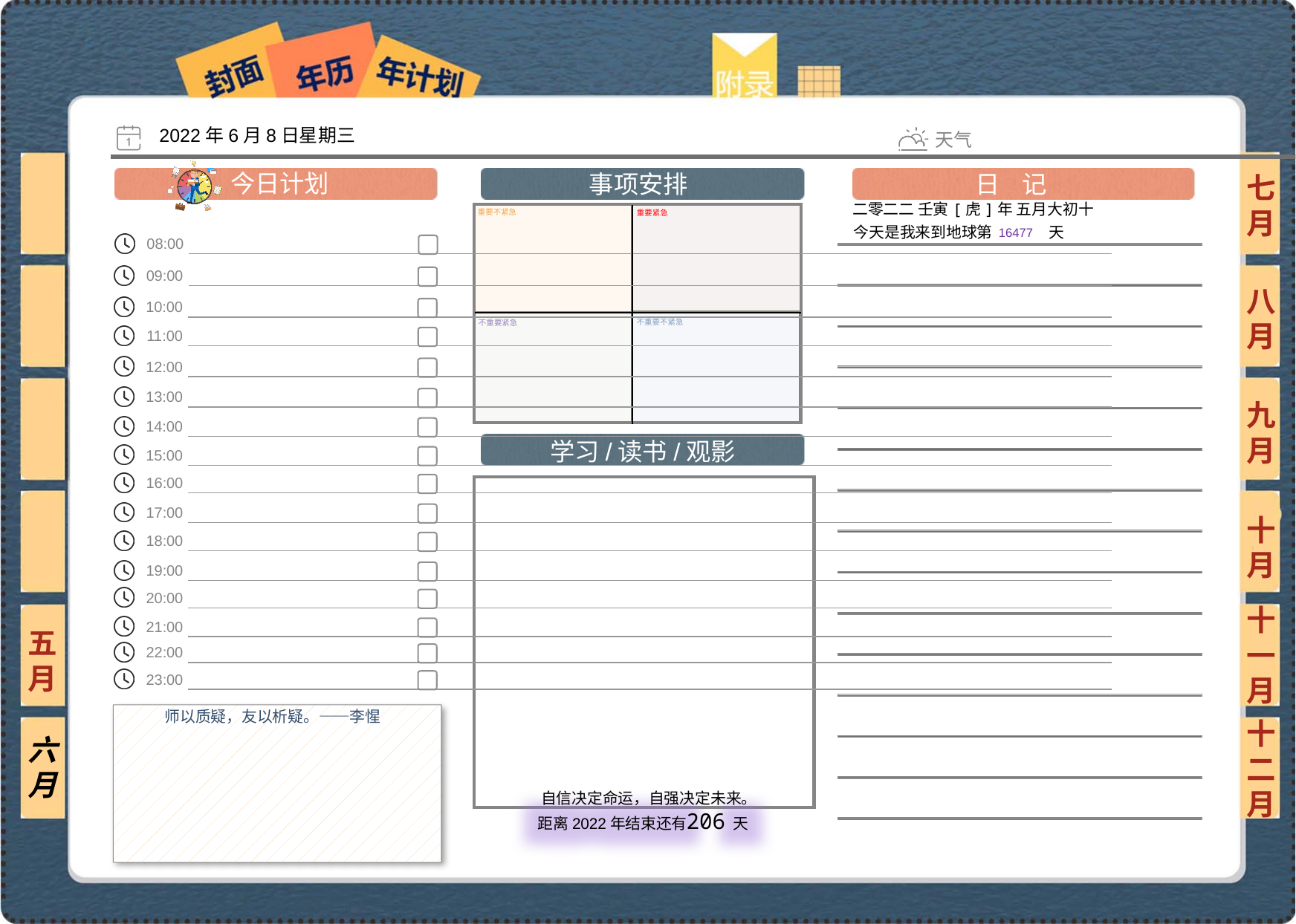

2022年6月8日星期三
七月
二零二二 壬寅[虎]年 五月大初十
16477
八月
九月
十月
十一月
五月
师以质疑，友以析疑。——李惺

六月
十二月
206
 自信决定命运，自强决定未来。